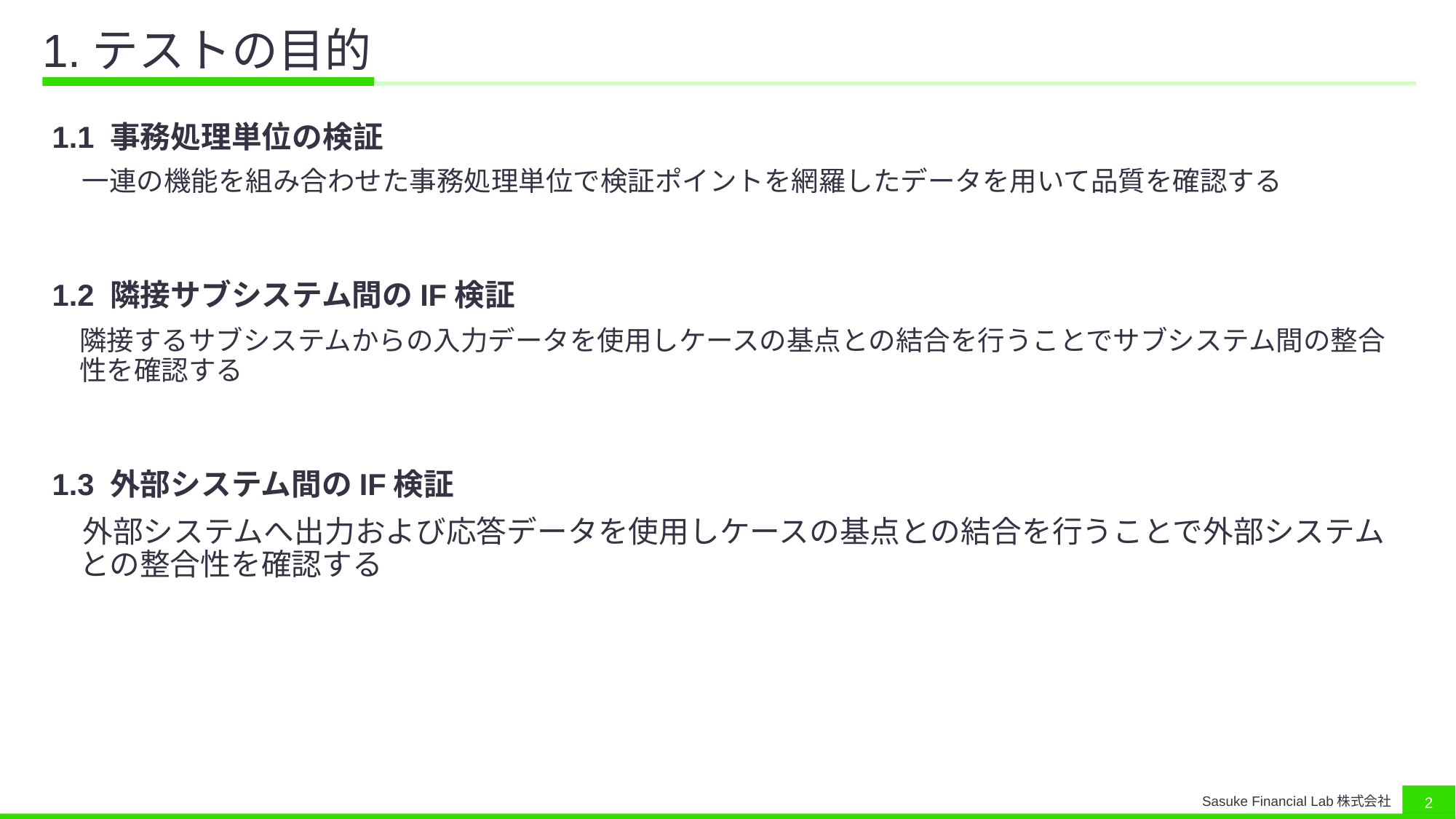

# 1.テストの目的
1.1 事務処理単位の検証
一連の機能を組み合わせた事務処理単位で検証ポイントを網羅したデータを用いて品質を確認する

1.2 隣接サブシステム間のIF検証
　隣接するサブシステムからの入力データを使用しケースの基点との結合を行うことでサブシステム間の整合性を確認する

1.3 外部システム間のIF検証
　外部システムへ出力および応答データを使用しケースの基点との結合を行うことで外部システムとの整合性を確認する
2
Sasuke Financial Lab株式会社